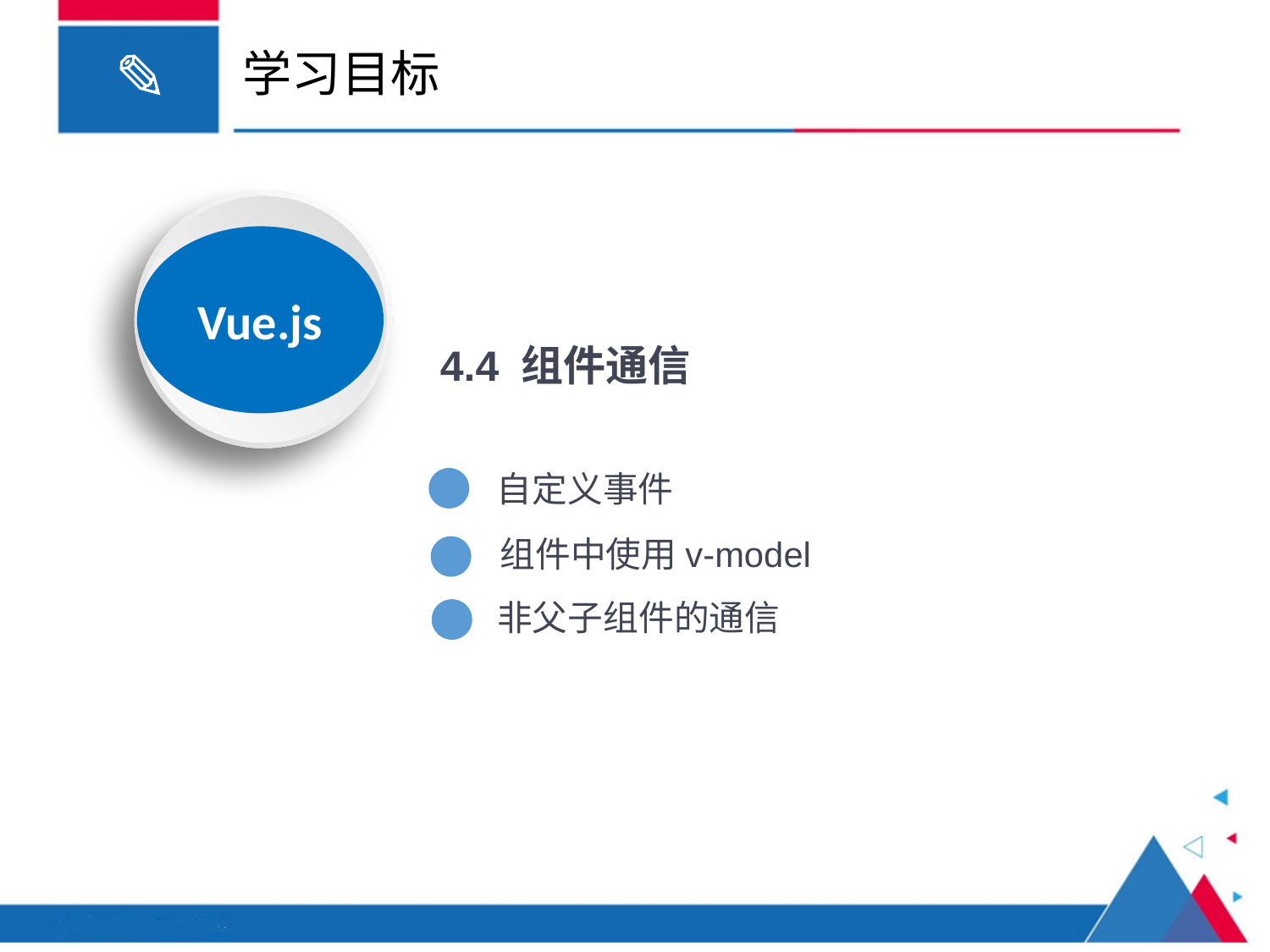

# 学习目标

Vue.js
4.4 组件通信
自定义事件

组件中使用v-model

非父子组件的通信